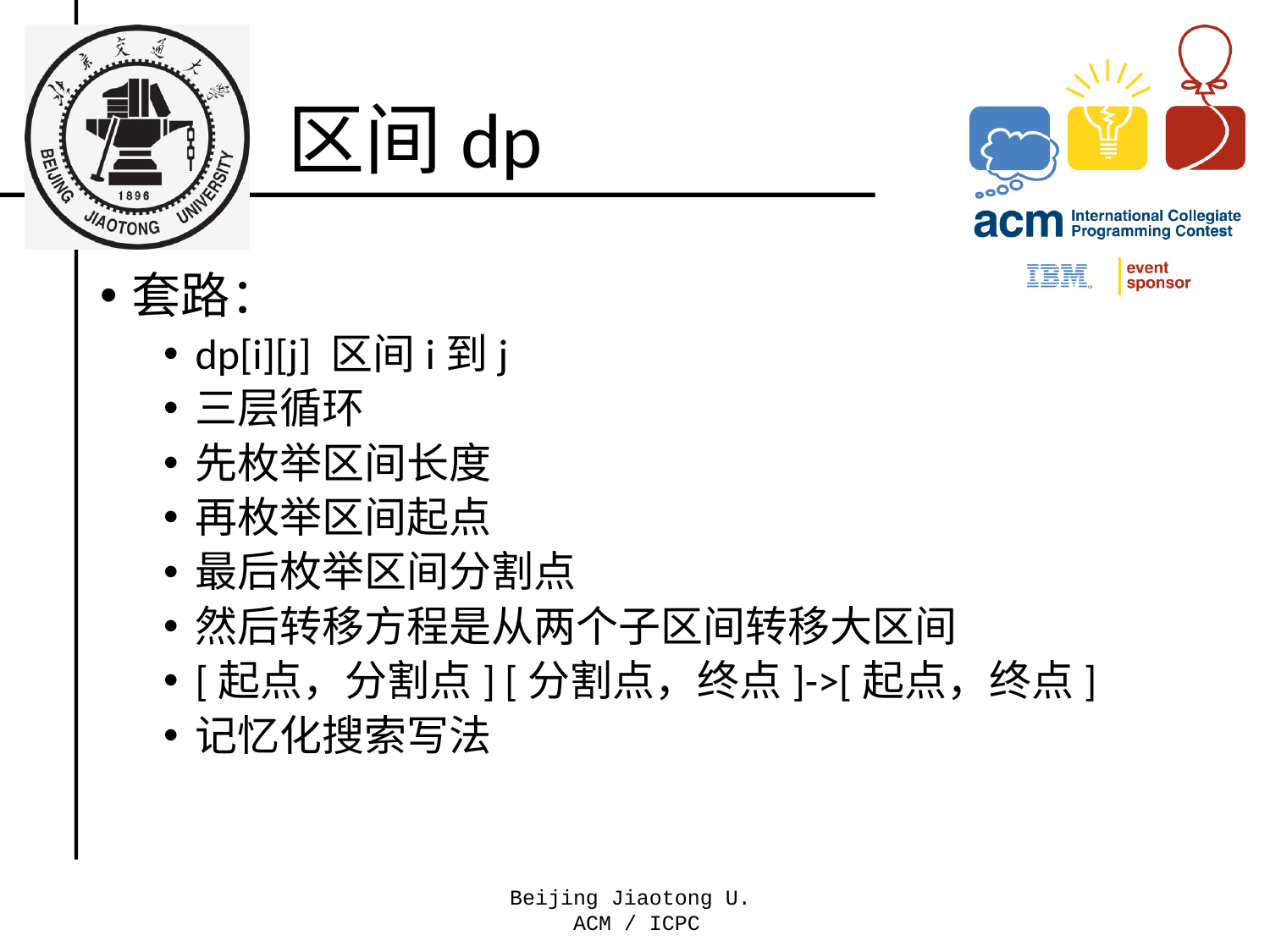

# 区间dp
套路：
dp[i][j] 区间i到j
三层循环
先枚举区间长度
再枚举区间起点
最后枚举区间分割点
然后转移方程是从两个子区间转移大区间
[起点，分割点] [分割点，终点]->[起点，终点]
记忆化搜索写法